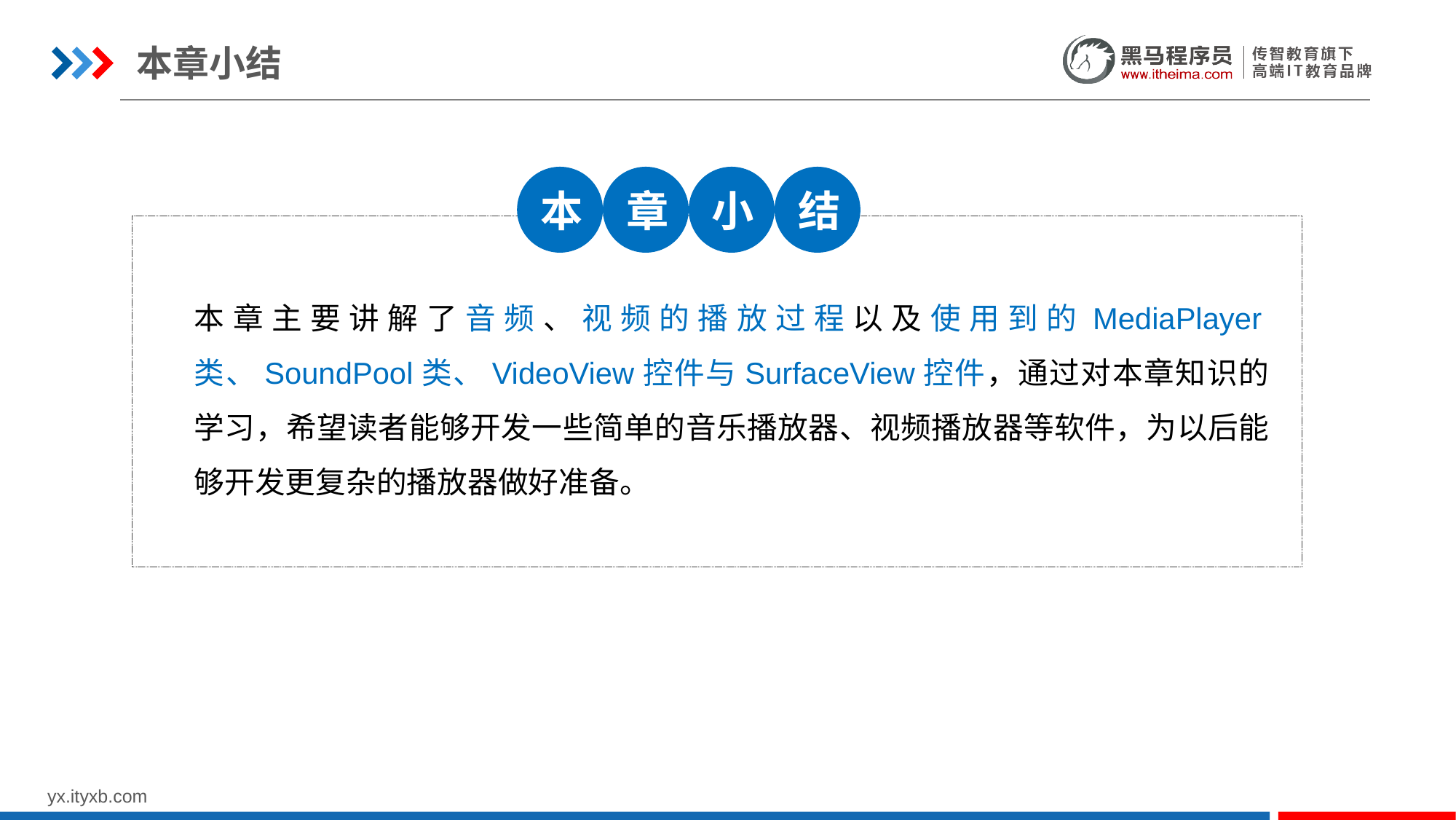

本章小结
本
章
小
结

本章主要讲解了音频、视频的播放过程以及使用到的MediaPlayer类、SoundPool类、VideoView控件与SurfaceView控件，通过对本章知识的学习，希望读者能够开发一些简单的音乐播放器、视频播放器等软件，为以后能够开发更复杂的播放器做好准备。